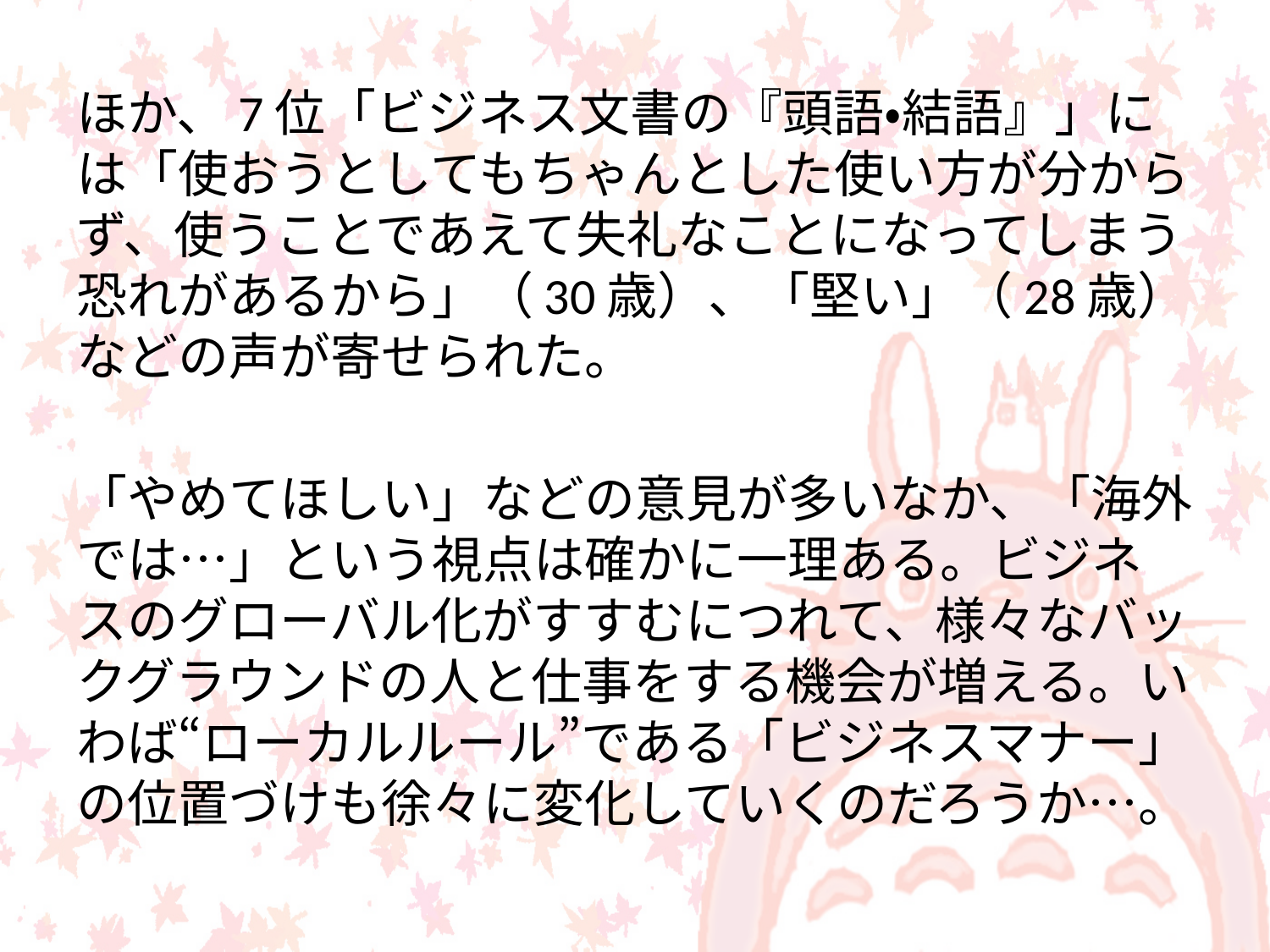

ほか、7位「ビジネス文書の『頭語・結語』」には「使おうとしてもちゃんとした使い方が分からず、使うことであえて失礼なことになってしまう恐れがあるから」（30歳）、「堅い」（28歳）などの声が寄せられた。

「やめてほしい」などの意見が多いなか、「海外では…」という視点は確かに一理ある。ビジネスのグローバル化がすすむにつれて、様々なバックグラウンドの人と仕事をする機会が増える。いわば“ローカルルール”である「ビジネスマナー」の位置づけも徐々に変化していくのだろうか…。